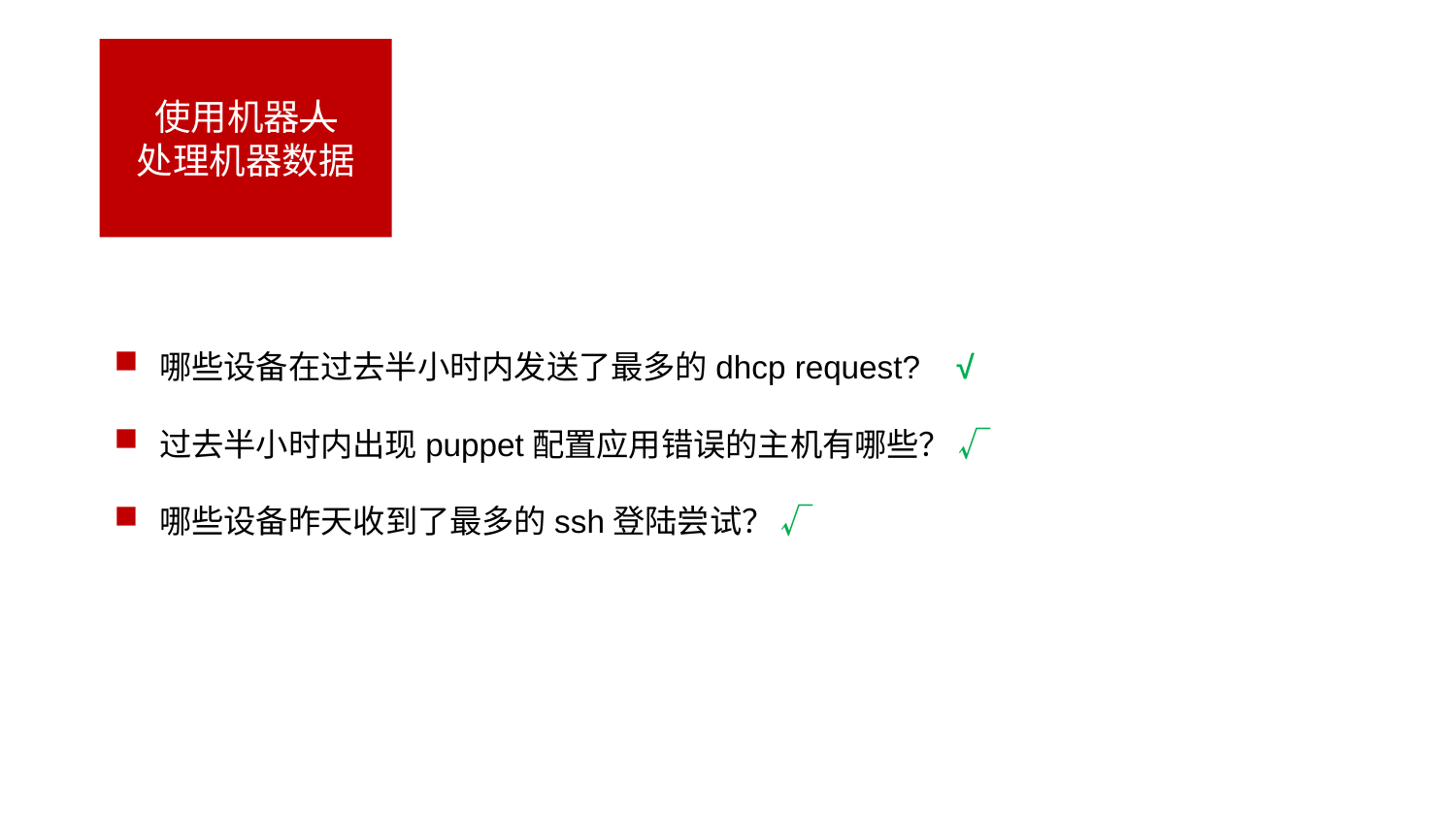

使用机器人
处理机器数据
哪些设备在过去半小时内发送了最多的dhcp request?    √

过去半小时内出现puppet配置应用错误的主机有哪些？ √

哪些设备昨天收到了最多的ssh登陆尝试？ √